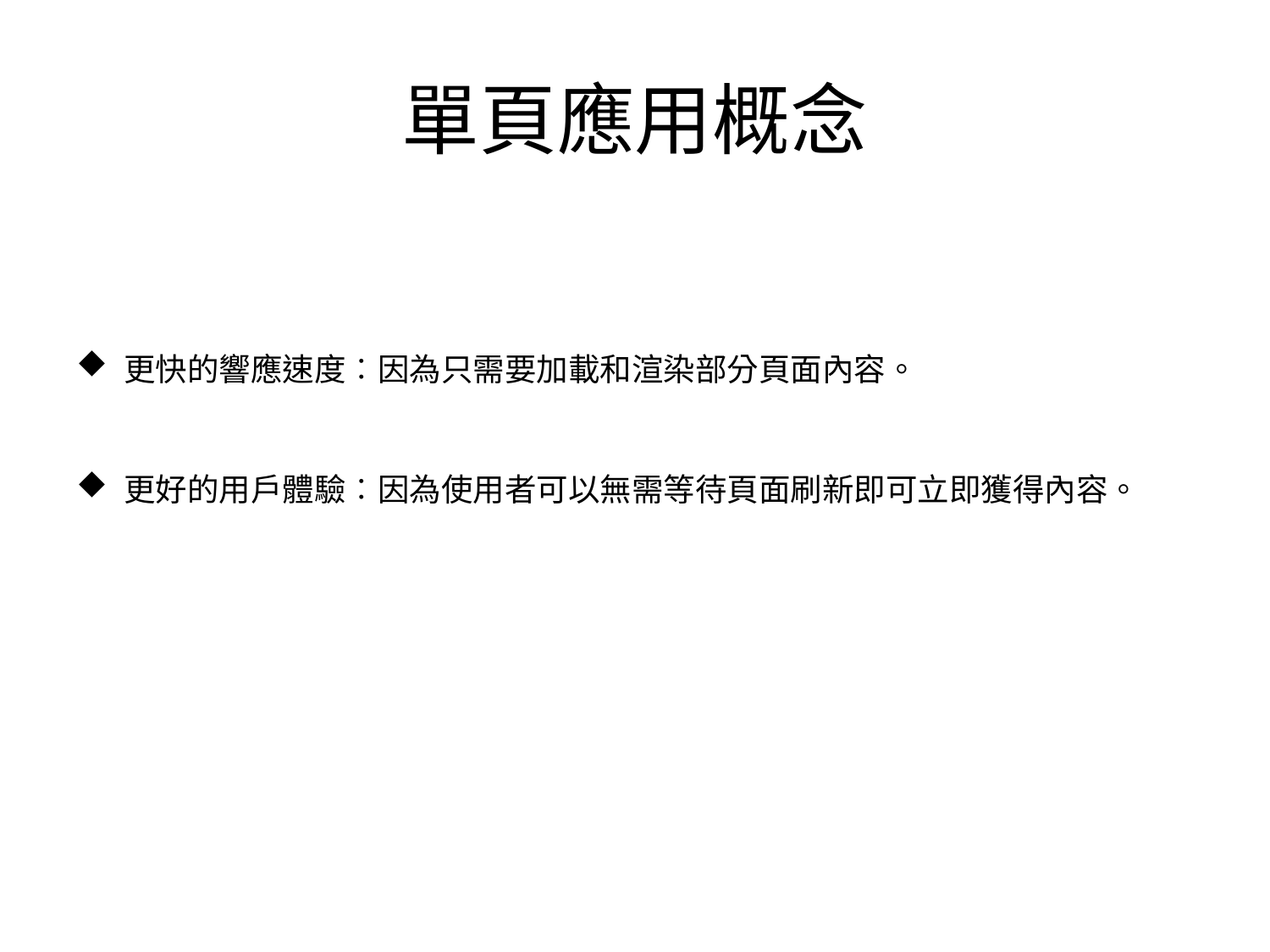

# 單頁應用概念

更快的響應速度︰因為只需要加載和渲染部分頁面內容。
更好的用戶體驗︰因為使用者可以無需等待頁面刷新即可立即獲得內容。